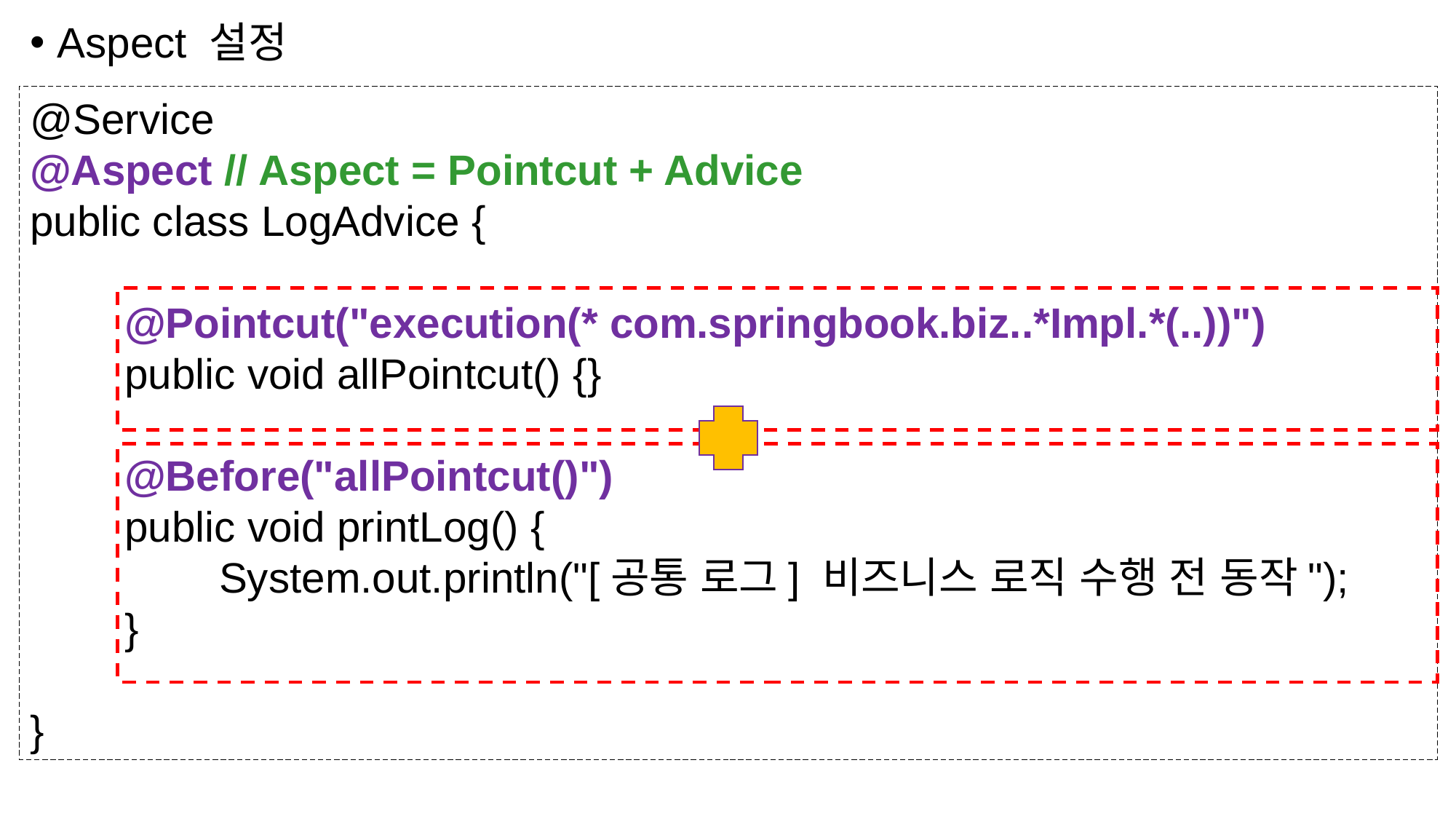

Aspect 설정
@Service
@Aspect // Aspect = Pointcut + Advice
public class LogAdvice {

        @Pointcut("execution(* com.springbook.biz..*Impl.*(..))")
        public void allPointcut() {}

        @Before("allPointcut()")
        public void printLog() {
                System.out.println("[공통 로그] 비즈니스 로직 수행 전 동작");
        }

}